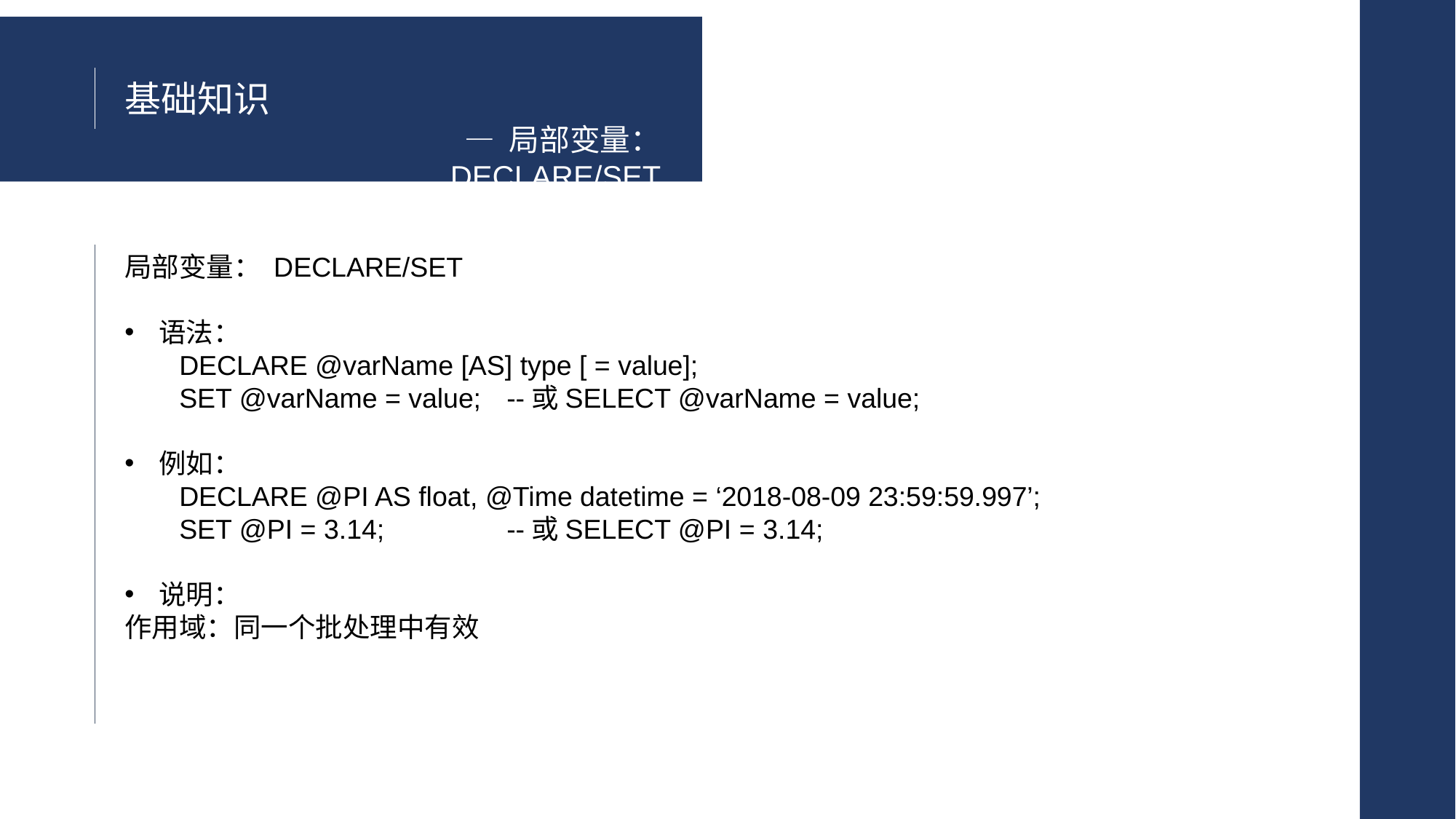

基础知识
— 局部变量： DECLARE/SET

局部变量： DECLARE/SET

语法：
DECLARE @varName [AS] type [ = value];
SET @varName = value;	--或SELECT @varName = value;

例如：
DECLARE @PI AS float, @Time datetime = ‘2018-08-09 23:59:59.997’;
SET @PI = 3.14;		--或SELECT @PI = 3.14;

说明：
作用域：同一个批处理中有效